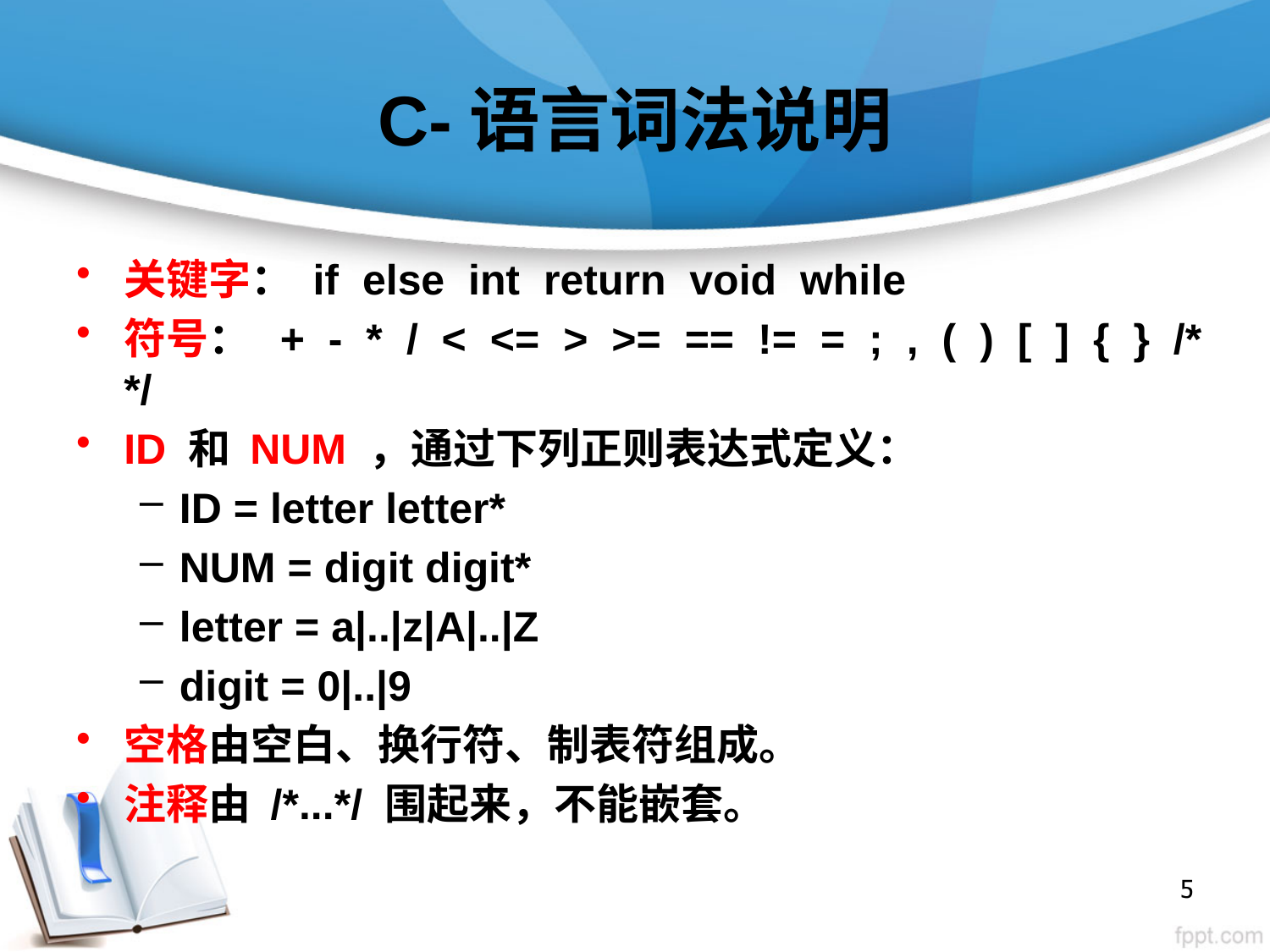

# C-语言词法说明
关键字： if  else  int  return  void  while
符号：  +  -  *  /  <  <=  >  >=  ==  !=  =  ;  ,  (  )  [  ]  {  }  /*  */
ID 和 NUM ，通过下列正则表达式定义：
ID = letter letter*
NUM = digit digit*
letter = a|..|z|A|..|Z
digit = 0|..|9
空格由空白、换行符、制表符组成。
注释由 /*...*/ 围起来，不能嵌套。
5